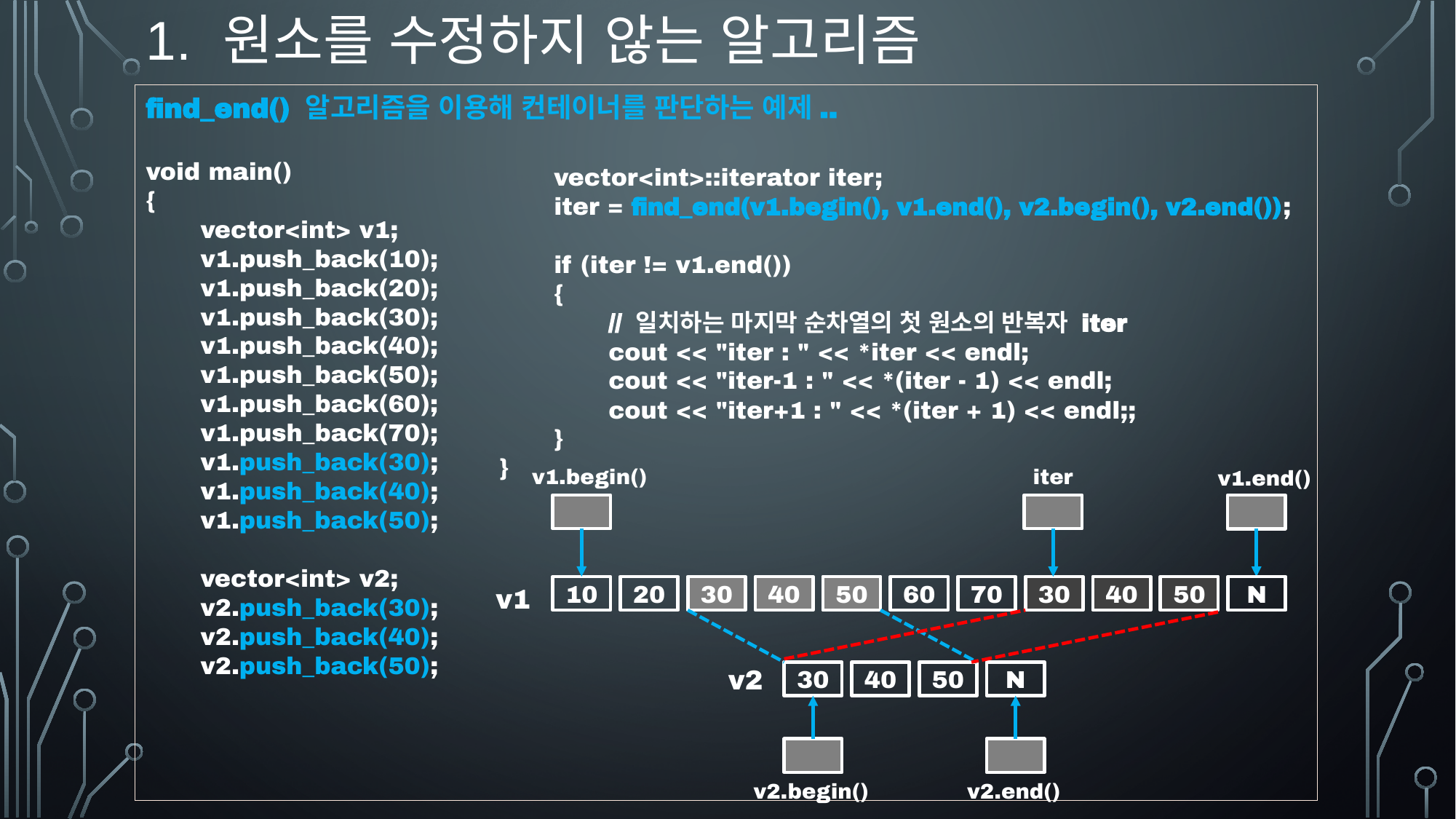

# 1. 원소를 수정하지 않는 알고리즘
find_end() 알고리즘을 이용해 컨테이너를 판단하는 예제..

void main()
{
vector<int> v1;
v1.push_back(10);
v1.push_back(20);
v1.push_back(30);
v1.push_back(40);
v1.push_back(50);
v1.push_back(60);
v1.push_back(70);
v1.push_back(30);
v1.push_back(40);
v1.push_back(50);

vector<int> v2;
v2.push_back(30);
v2.push_back(40);
v2.push_back(50);

vector<int>::iterator iter;
iter = find_end(v1.begin(), v1.end(), v2.begin(), v2.end());

if (iter != v1.end())
{
// 일치하는 마지막 순차열의 첫 원소의 반복자 iter
cout << "iter : " << *iter << endl;
cout << "iter-1 : " << *(iter - 1) << endl;
cout << "iter+1 : " << *(iter + 1) << endl;;
}
}
v1.begin()
iter
v1.end()

v1
10
20
30
40
50
60
70
30
40
50
N
v2
30
40
50
N

v2.begin()
v2.end()